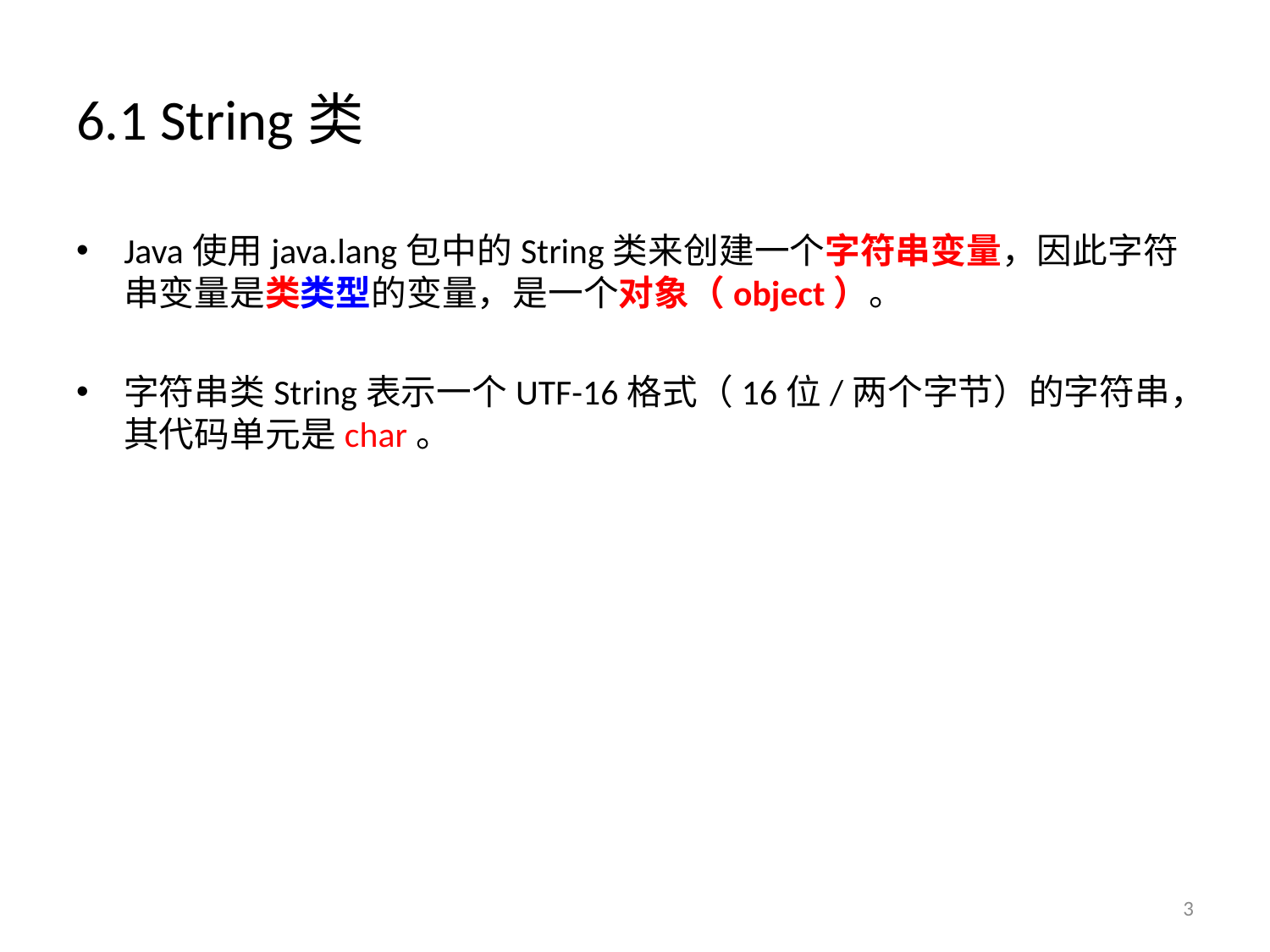

# 6.1 String类
Java使用java.lang包中的String类来创建一个字符串变量，因此字符串变量是类类型的变量，是一个对象（object）。

字符串类String表示一个UTF-16格式（16位/两个字节）的字符串，其代码单元是char。
3